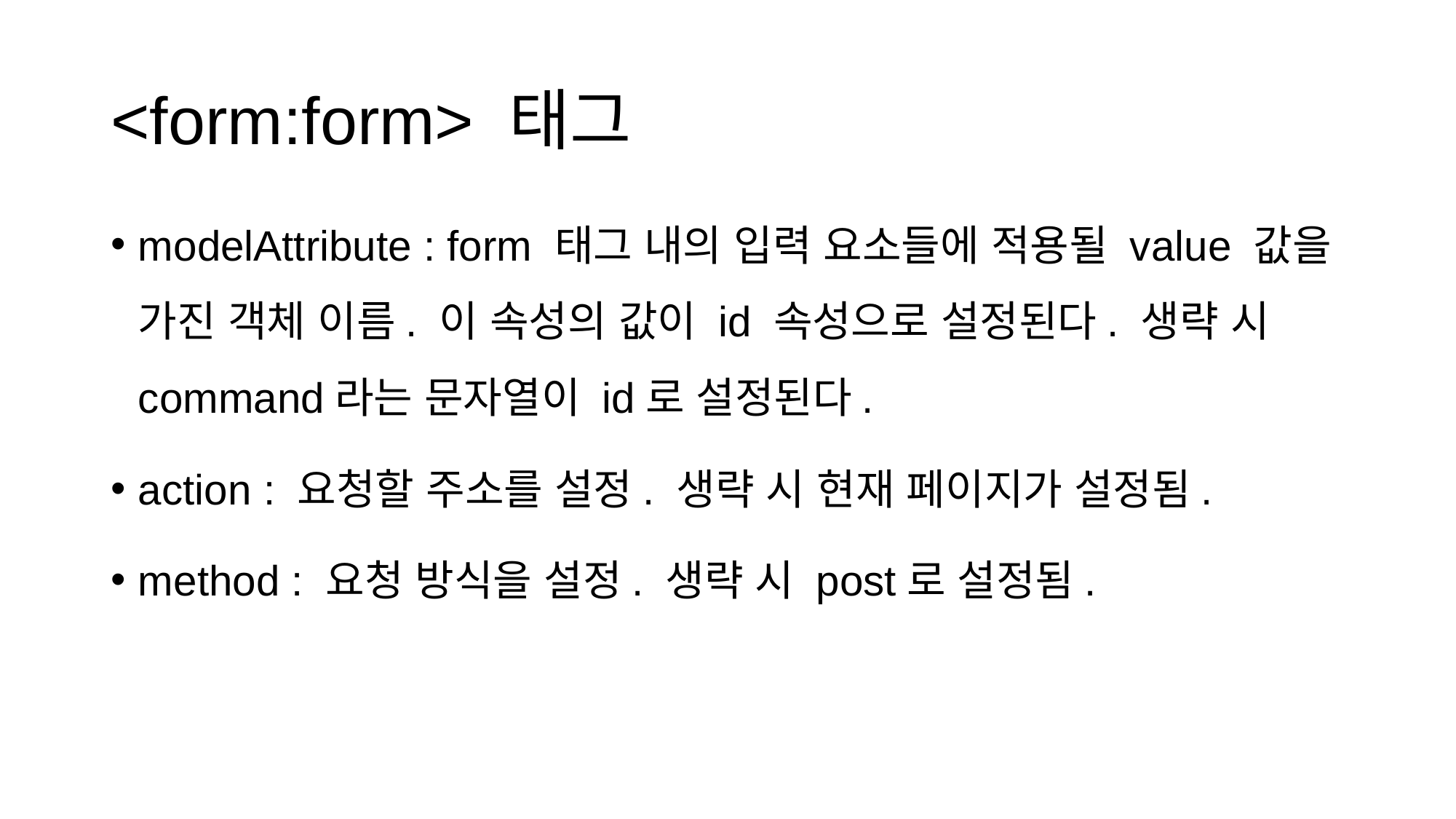

# <form:form> 태그
modelAttribute : form 태그 내의 입력 요소들에 적용될 value 값을 가진 객체 이름. 이 속성의 값이 id 속성으로 설정된다. 생략 시 command라는 문자열이 id로 설정된다.
action : 요청할 주소를 설정. 생략 시 현재 페이지가 설정됨.
method : 요청 방식을 설정. 생략 시 post로 설정됨.